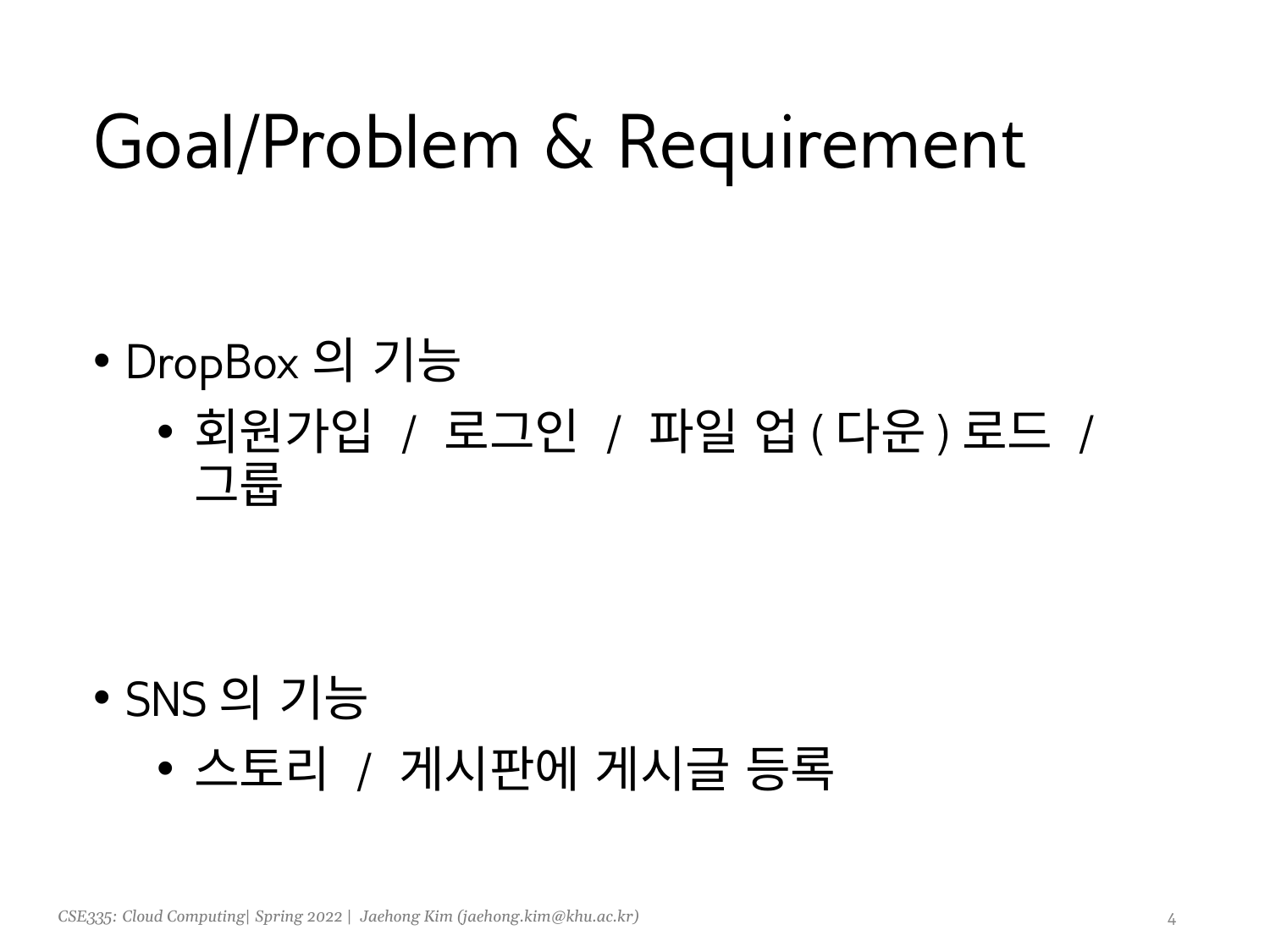

# Goal/Problem & Requirement

DropBox의 기능
회원가입 / 로그인 / 파일 업(다운)로드 / 그룹

SNS의 기능
스토리 / 게시판에 게시글 등록

4